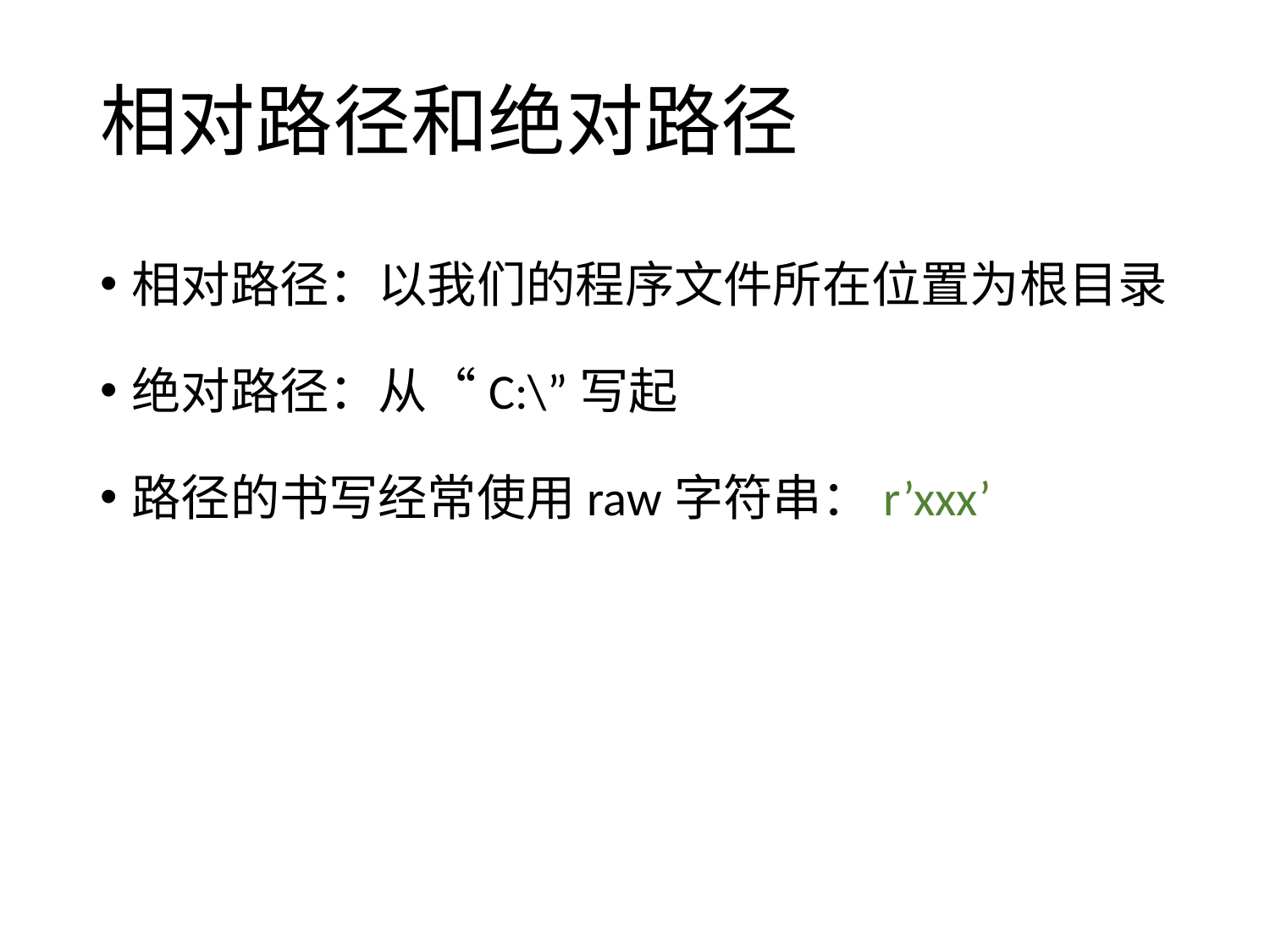

# 相对路径和绝对路径
相对路径：以我们的程序文件所在位置为根目录
绝对路径：从“C:\”写起
路径的书写经常使用raw字符串：r’xxx’